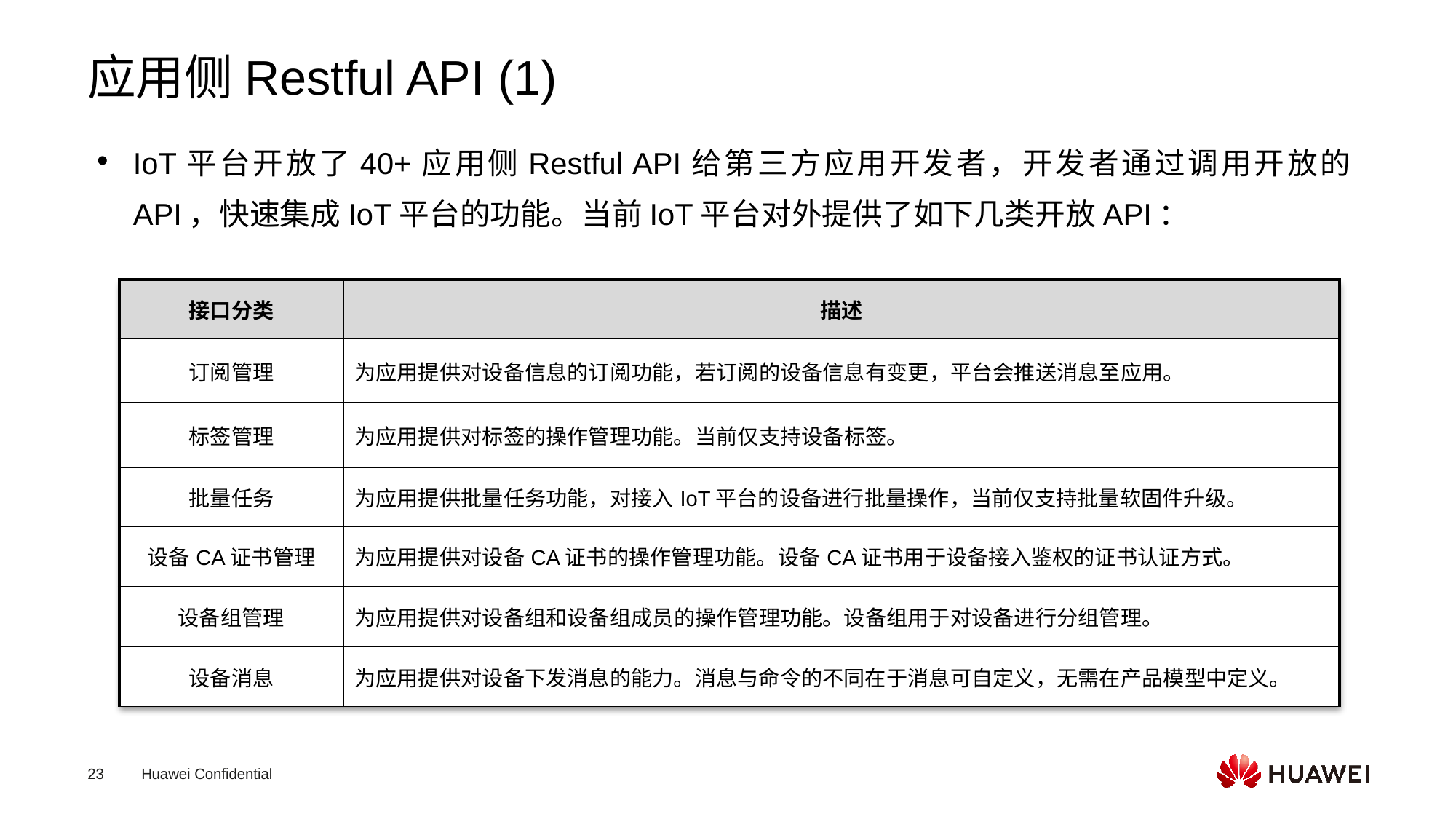

# 应用侧Restful API (1)
IoT平台开放了40+应用侧Restful API给第三方应用开发者，开发者通过调用开放的API，快速集成IoT平台的功能。当前IoT平台对外提供了如下几类开放API：

| 接口分类 | 描述 |
| --- | --- |
| 订阅管理 | 为应用提供对设备信息的订阅功能，若订阅的设备信息有变更，平台会推送消息至应用。 |
| 标签管理 | 为应用提供对标签的操作管理功能。当前仅支持设备标签。 |
| 批量任务 | 为应用提供批量任务功能，对接入IoT平台的设备进行批量操作，当前仅支持批量软固件升级。 |
| 设备CA证书管理 | 为应用提供对设备CA证书的操作管理功能。设备CA证书用于设备接入鉴权的证书认证方式。 |
| 设备组管理 | 为应用提供对设备组和设备组成员的操作管理功能。设备组用于对设备进行分组管理。 |
| 设备消息 | 为应用提供对设备下发消息的能力。消息与命令的不同在于消息可自定义，无需在产品模型中定义。 |